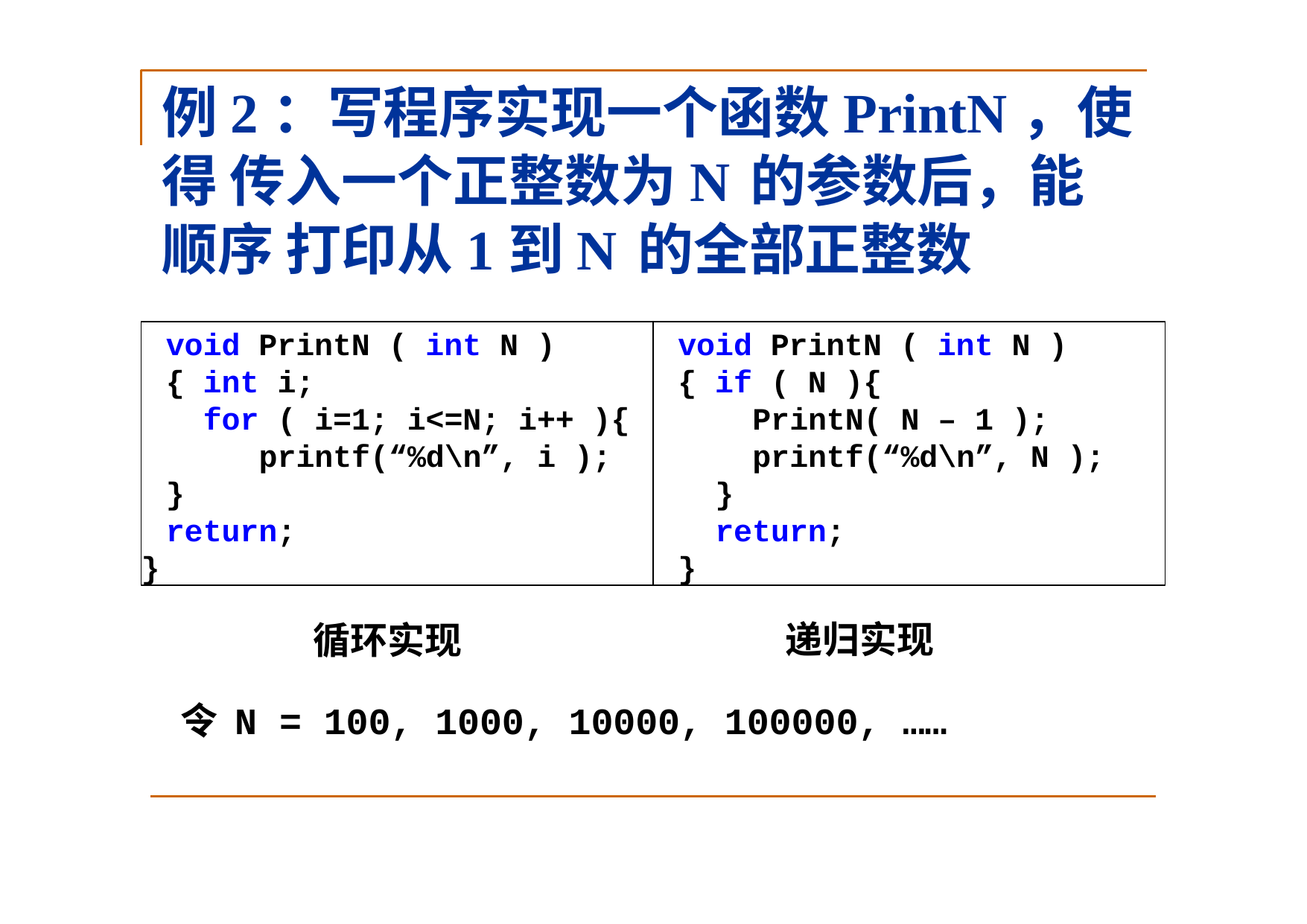

# 例2：写程序实现一个函数PrintN，使得 传入一个正整数为N的参数后，能顺序 打印从1到N的全部正整数
void PrintN ( int N )
{ int i;
for ( i=1; i<=N; i++ ){  printf(“%d\n”, i );
}
return;
}
void PrintN ( int N )
{ if ( N ){
PrintN( N – 1 );  printf(“%d\n”, N );
}
return;
}
递归实现
循环实现

令 N = 100, 1000, 10000, 100000, ……